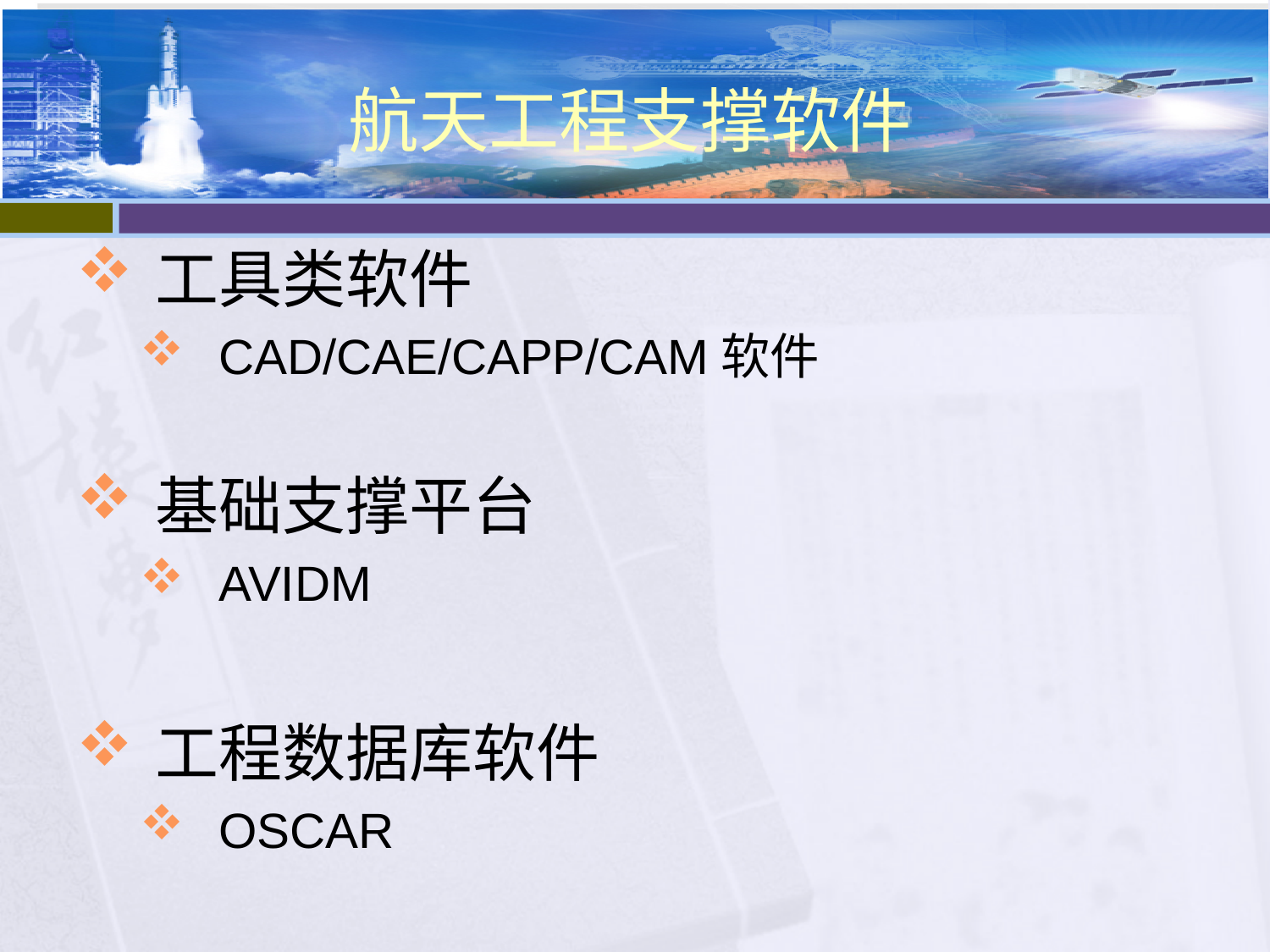

# 航天工程支撑软件

工具类软件
CAD/CAE/CAPP/CAM软件

基础支撑平台
AVIDM

工程数据库软件
OSCAR